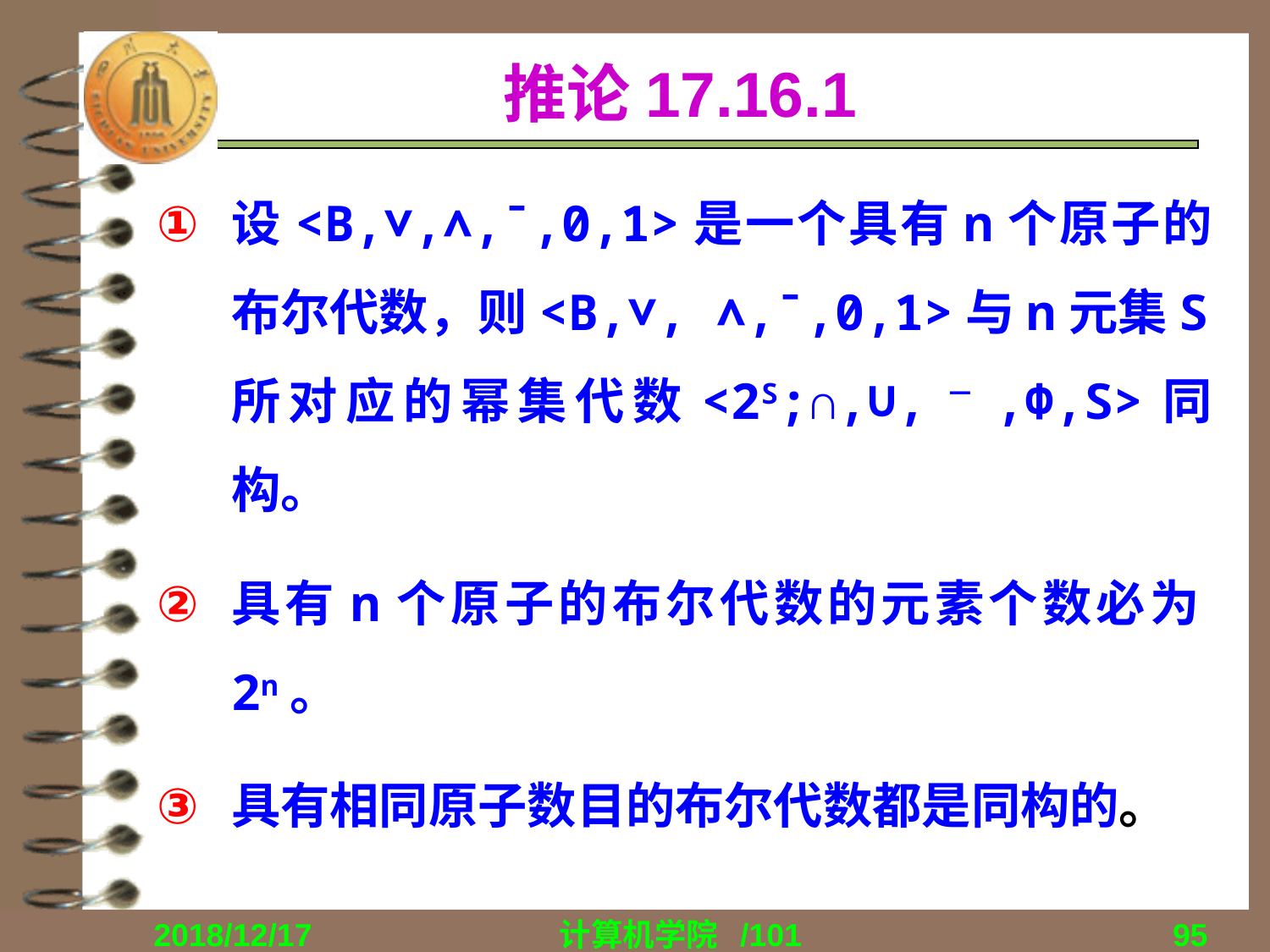

# 推论17.16.1
设<B,∨,∧,ˉ,0,1>是一个具有n个原子的布尔代数，则<B,∨, ∧,ˉ,0,1>与n元集S所对应的幂集代数<2S;∩,∪,－,Φ,S>同构。
具有n个原子的布尔代数的元素个数必为2n。
具有相同原子数目的布尔代数都是同构的。
2018/12/17
计算机学院  /101
95